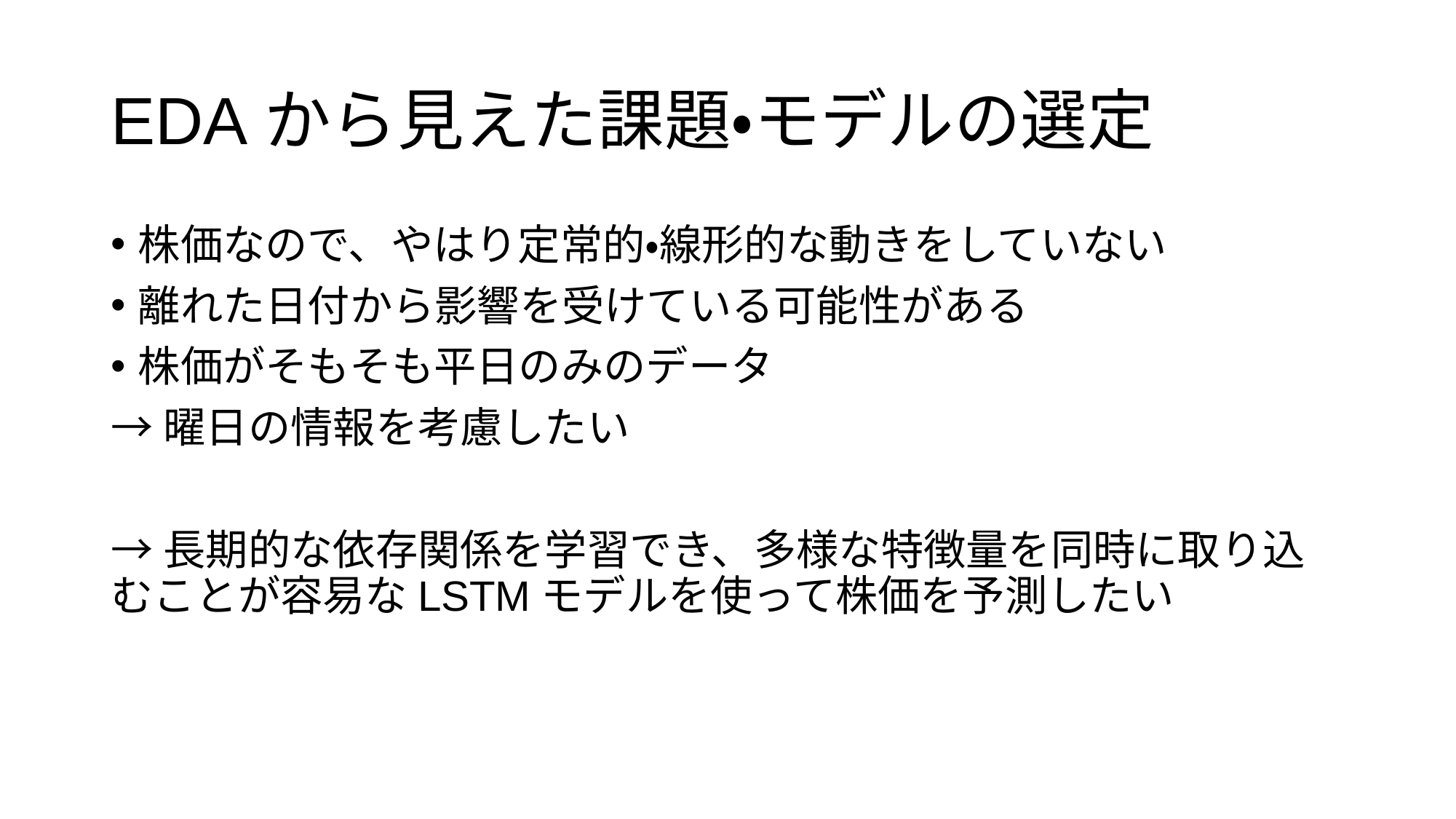

# EDAから見えた課題・モデルの選定
株価なので、やはり定常的・線形的な動きをしていない
離れた日付から影響を受けている可能性がある
株価がそもそも平日のみのデータ
→曜日の情報を考慮したい

→長期的な依存関係を学習でき、多様な特徴量を同時に取り込むことが容易なLSTMモデルを使って株価を予測したい